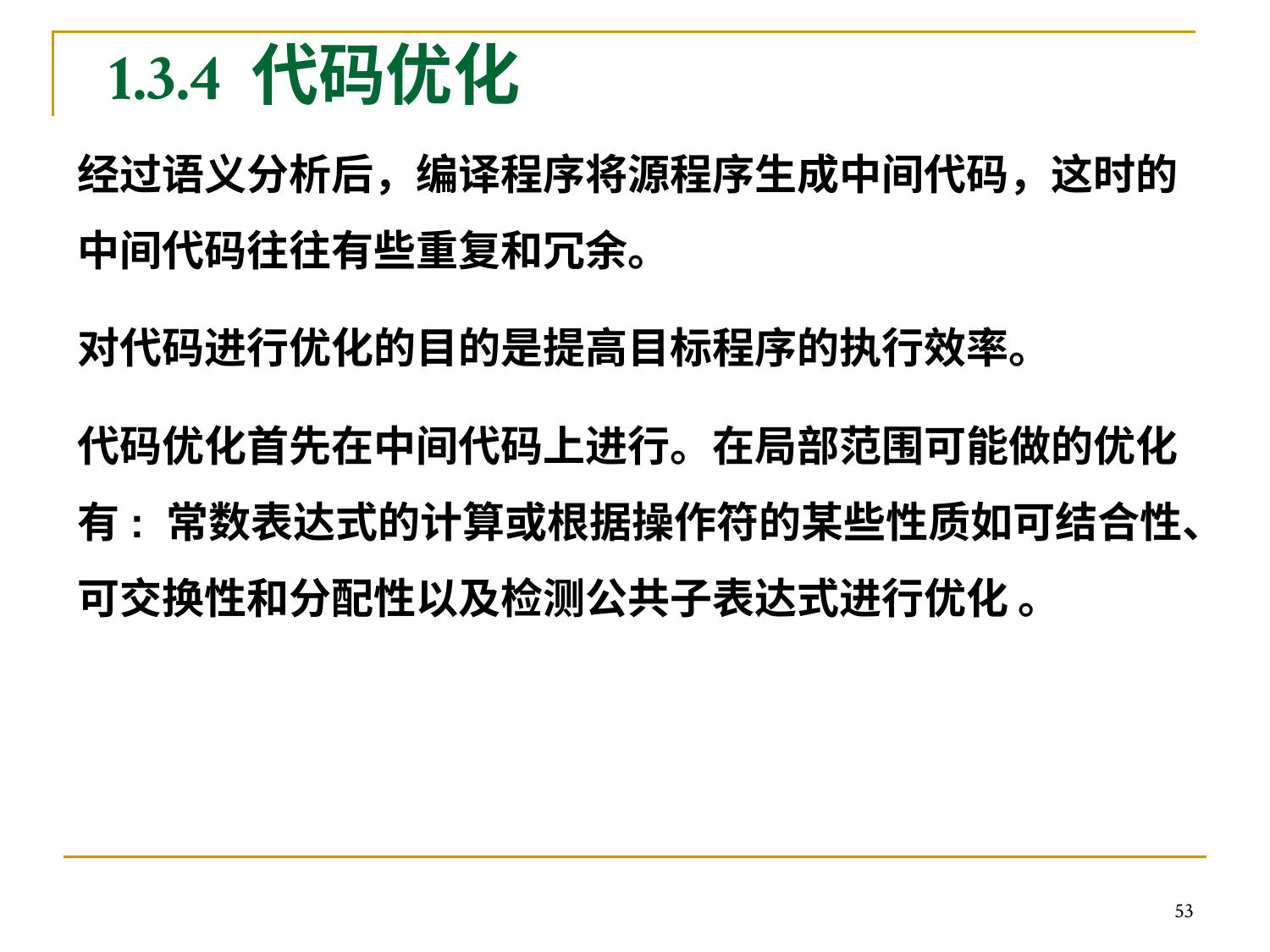

# 1.3.4 代码优化
经过语义分析后，编译程序将源程序生成中间代码，这时的中间代码往往有些重复和冗余。
对代码进行优化的目的是提高目标程序的执行效率。
代码优化首先在中间代码上进行。在局部范围可能做的优化有: 常数表达式的计算或根据操作符的某些性质如可结合性、可交换性和分配性以及检测公共子表达式进行优化 。
53